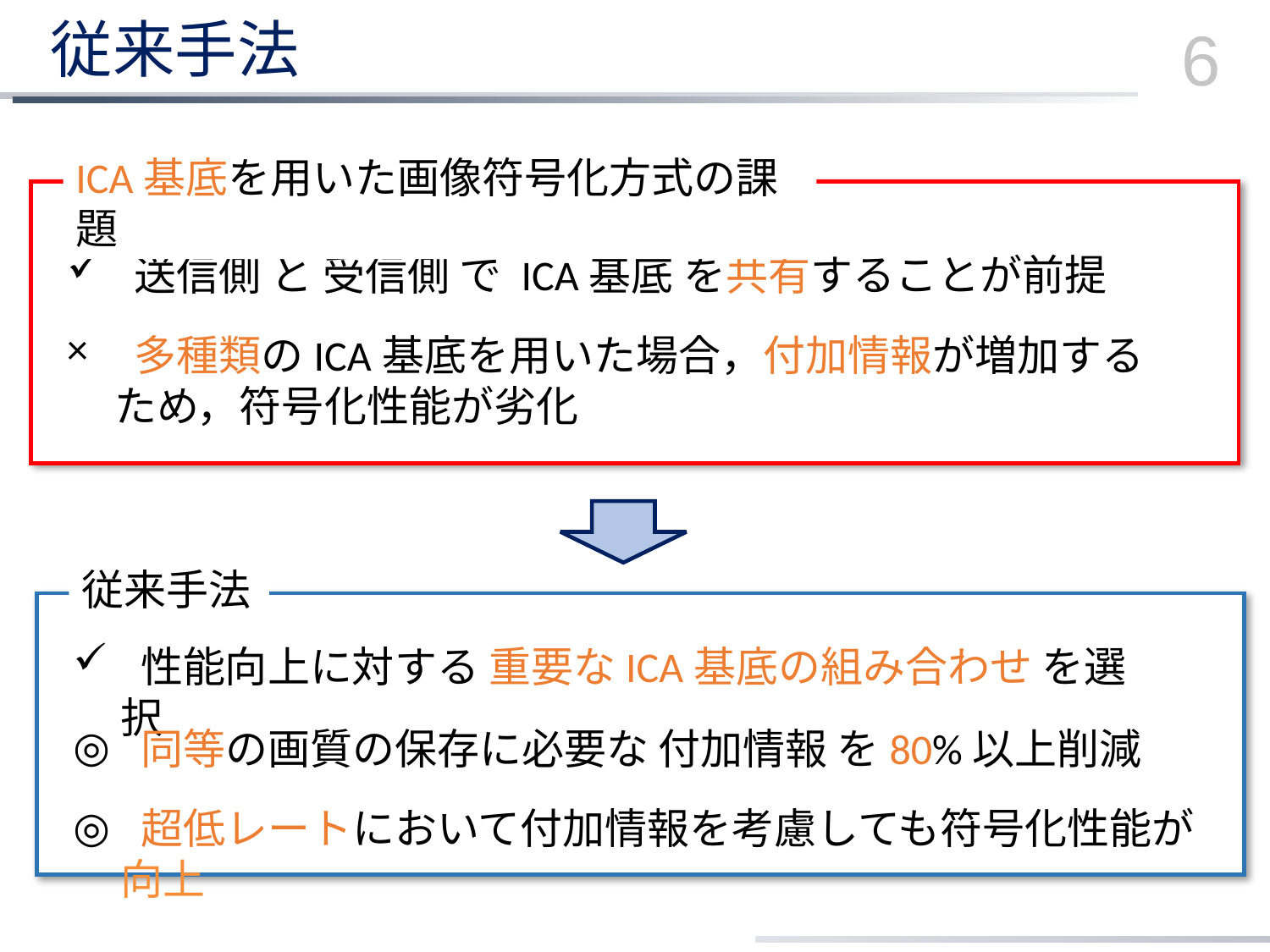

# 従来手法
6
ICA基底を用いた画像符号化方式の課題

 送信側 と 受信側 で ICA基底 を共有することが前提
 多種類のICA基底を用いた場合，付加情報が増加するため，符号化性能が劣化

従来手法

 性能向上に対する 重要なICA基底の組み合わせ を選択
 同等の画質の保存に必要な 付加情報 を80%以上削減
 超低レートにおいて付加情報を考慮しても符号化性能が向上